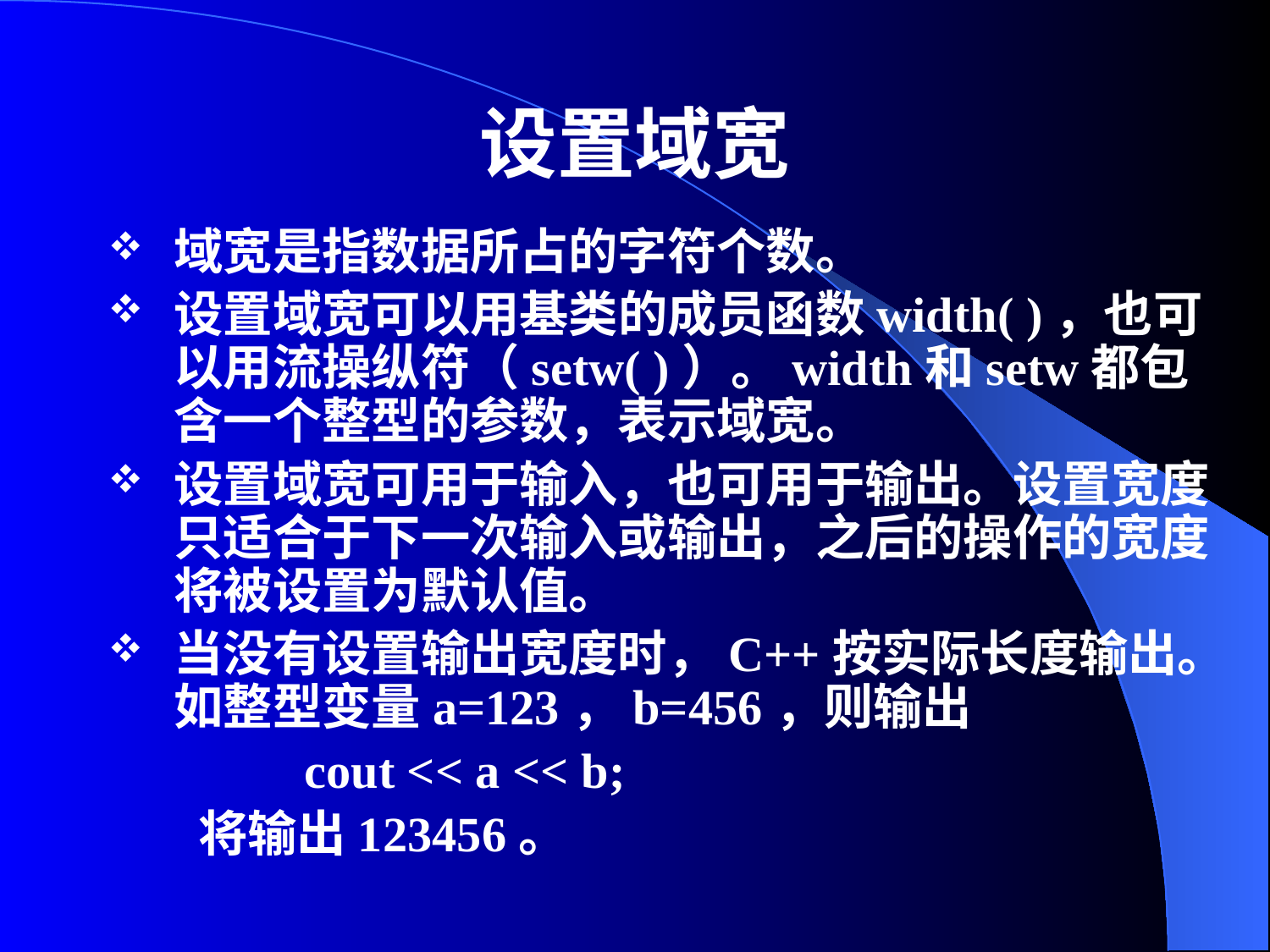

# 设置域宽
域宽是指数据所占的字符个数。
设置域宽可以用基类的成员函数width( )，也可以用流操纵符（setw( )）。width和setw都包含一个整型的参数，表示域宽。
设置域宽可用于输入，也可用于输出。设置宽度只适合于下一次输入或输出，之后的操作的宽度将被设置为默认值。
当没有设置输出宽度时，C++按实际长度输出。如整型变量a=123，b=456，则输出
                cout << a << b;
       将输出123456。